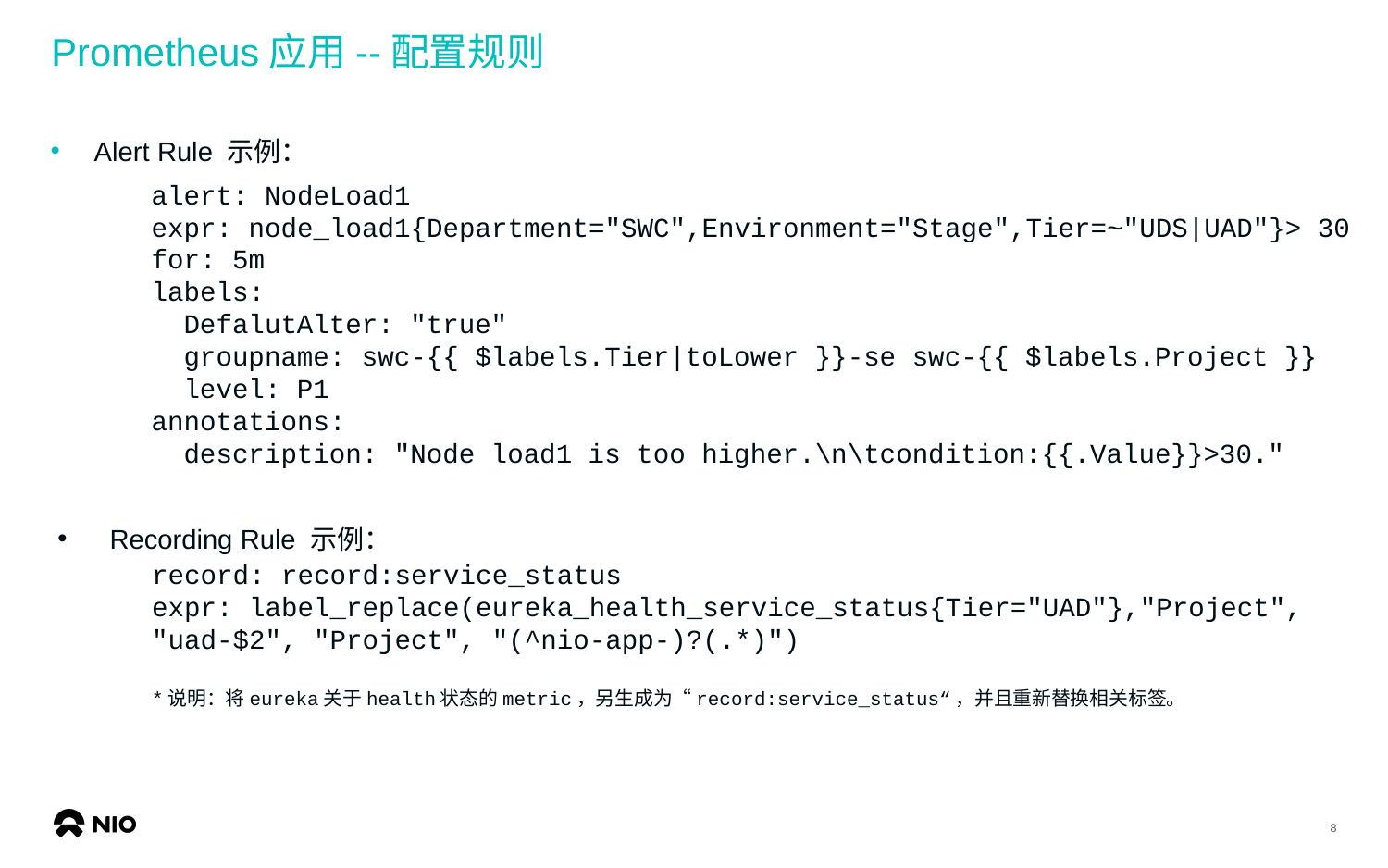

# Prometheus应用--配置规则
Alert Rule 示例：
alert: NodeLoad1
expr: node_load1{Department="SWC",Environment="Stage",Tier=~"UDS|UAD"}> 30
for: 5m
labels:
  DefalutAlter: "true"
  groupname: swc-{{ $labels.Tier|toLower }}-se swc-{{ $labels.Project }}
  level: P1
annotations:
  description: "Node load1 is too higher.\n\tcondition:{{.Value}}>30."
Recording Rule 示例：
record: record:service_status
expr: label_replace(eureka_health_service_status{Tier="UAD"},"Project", "uad-$2", "Project", "(^nio-app-)?(.*)")

*说明：将eureka关于health状态的metric，另生成为“record:service_status“，并且重新替换相关标签。
8